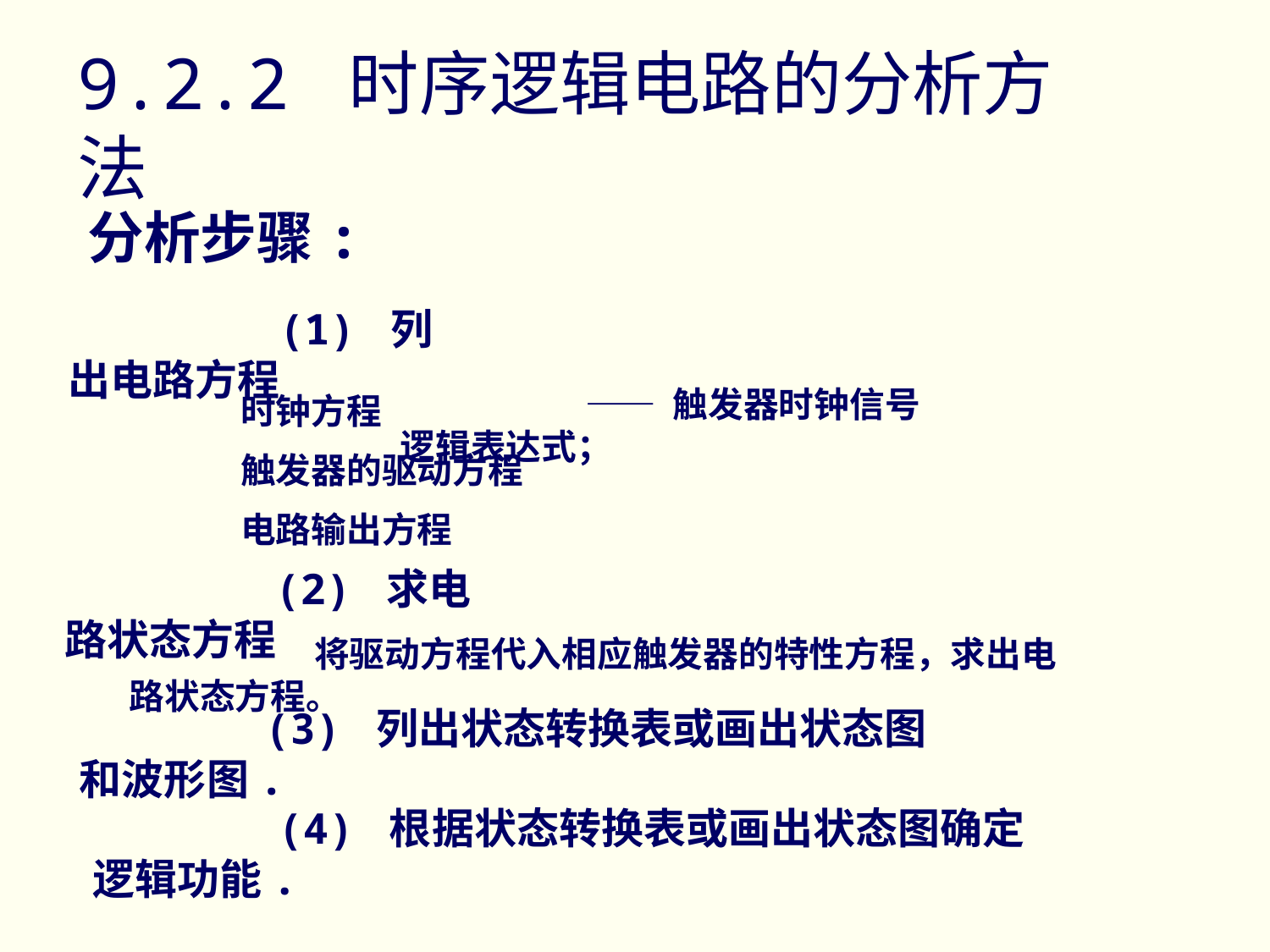

# 9.2.2 时序逻辑电路的分析方法
分析步骤:
 (1) 列出电路方程
       时钟方程
       触发器的驱动方程
       电路输出方程
—— 触发器时钟信号逻辑表达式；
 (2) 求电路状态方程
将驱动方程代入相应触发器的特性方程，求出电路状态方程。
(3) 列出状态转换表或画出状态图和波形图.
(4) 根据状态转换表或画出状态图确定逻辑功能.